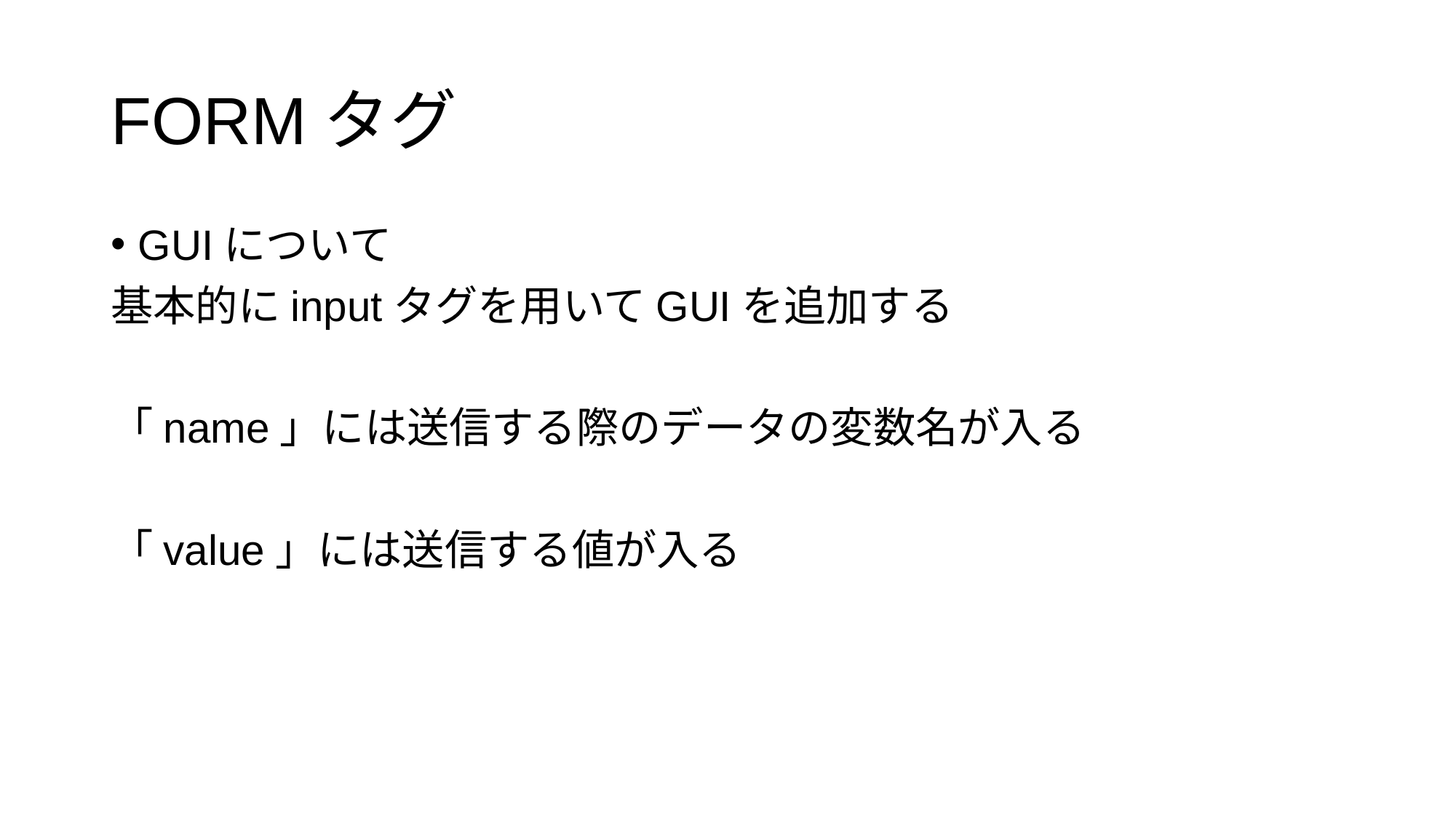

# FORMタグ
GUIについて
基本的にinputタグを用いてGUIを追加する

「name」には送信する際のデータの変数名が入る

「value」には送信する値が入る